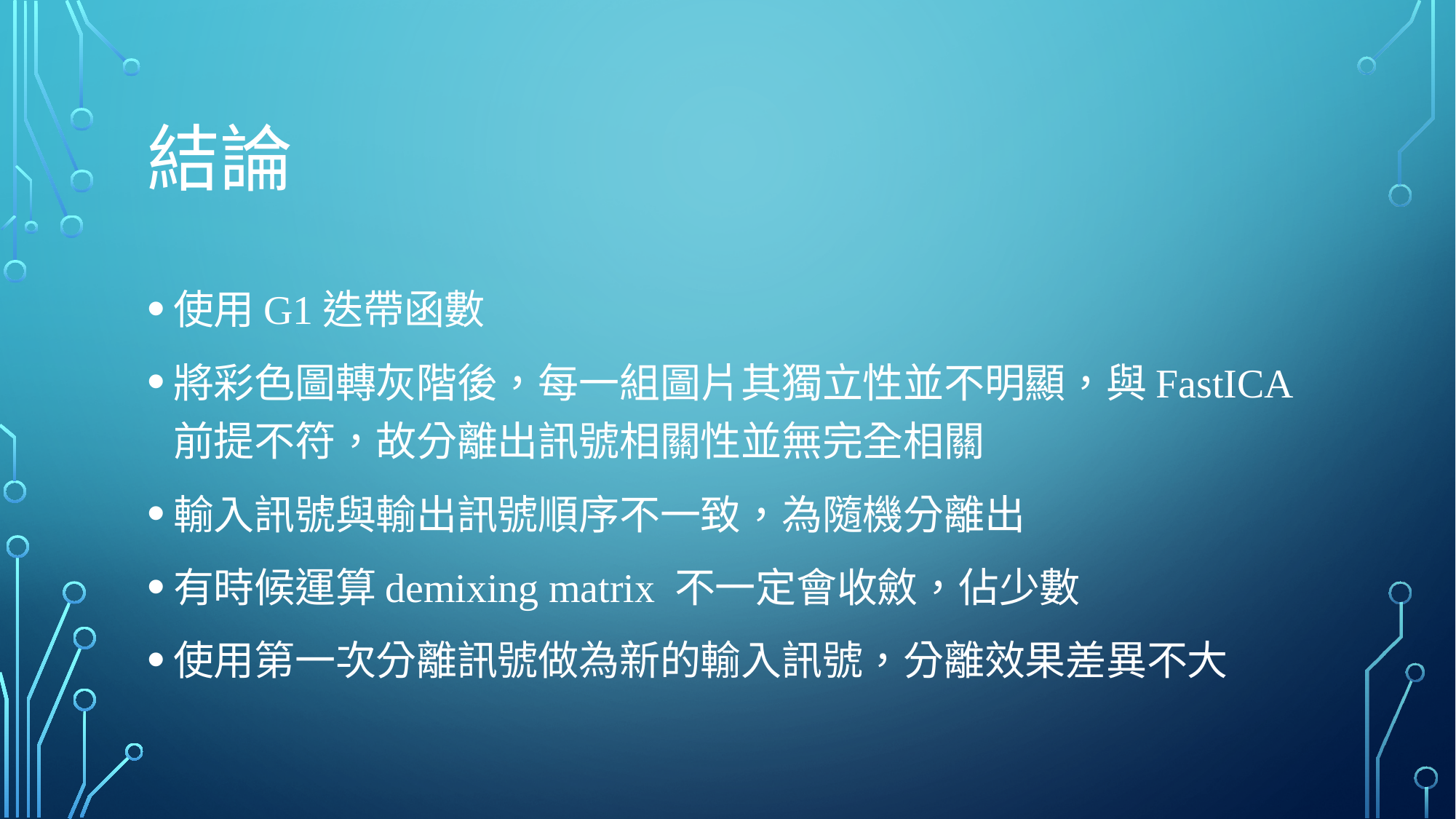

# 結論
使用G1迭帶函數
將彩色圖轉灰階後，每一組圖片其獨立性並不明顯，與FastICA前提不符，故分離出訊號相關性並無完全相關
輸入訊號與輸出訊號順序不一致，為隨機分離出
有時候運算demixing matrix 不一定會收斂，佔少數
使用第一次分離訊號做為新的輸入訊號，分離效果差異不大